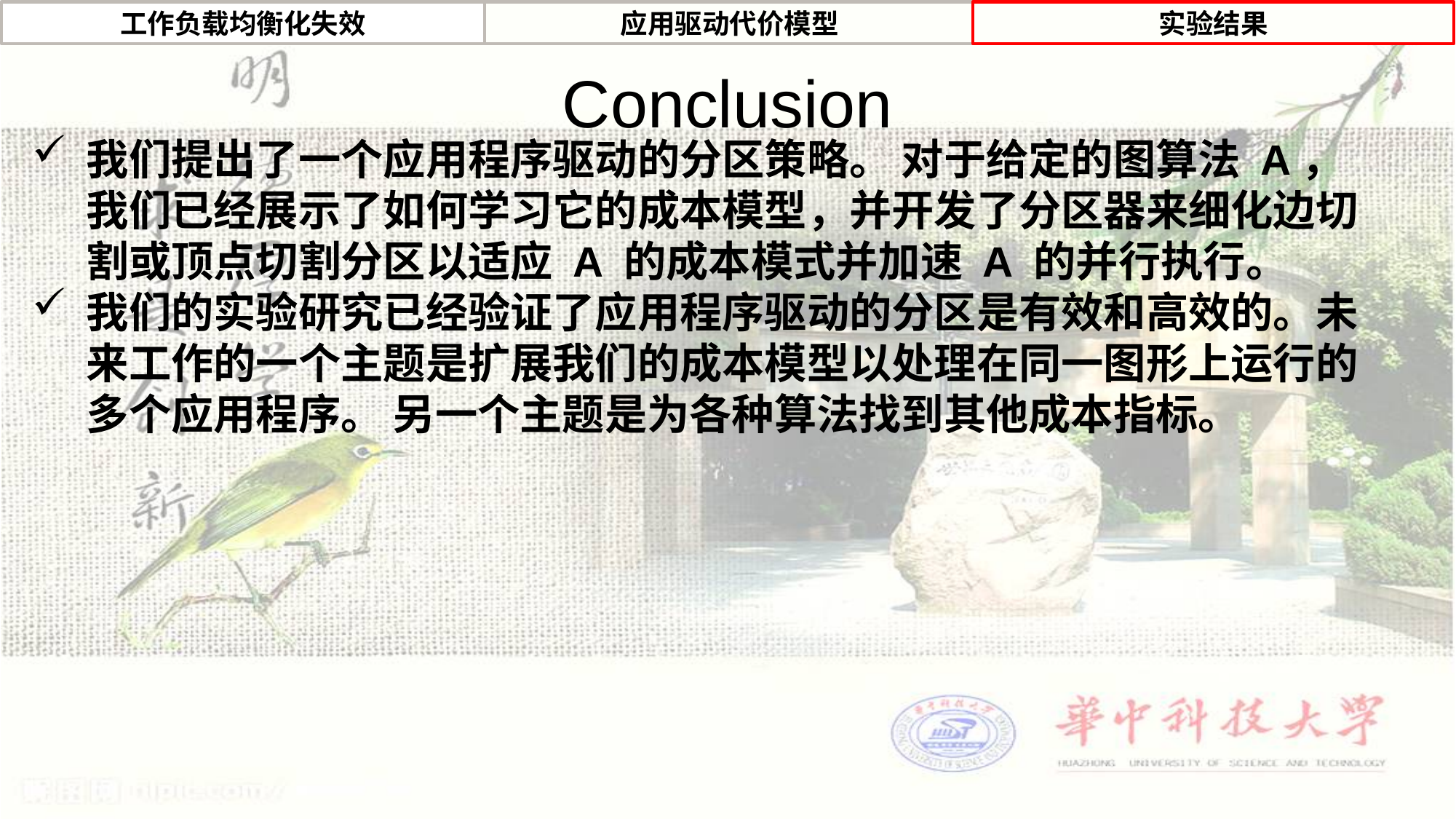

工作负载均衡化失效
应用驱动代价模型
实验结果
# Conclusion
我们提出了一个应用程序驱动的分区策略。 对于给定的图算法 A，我们已经展示了如何学习它的成本模型，并开发了分区器来细化边切割或顶点切割分区以适应 A 的成本模式并加速 A 的并行执行。
我们的实验研究已经验证了应用程序驱动的分区是有效和高效的。未来工作的一个主题是扩展我们的成本模型以处理在同一图形上运行的多个应用程序。 另一个主题是为各种算法找到其他成本指标。